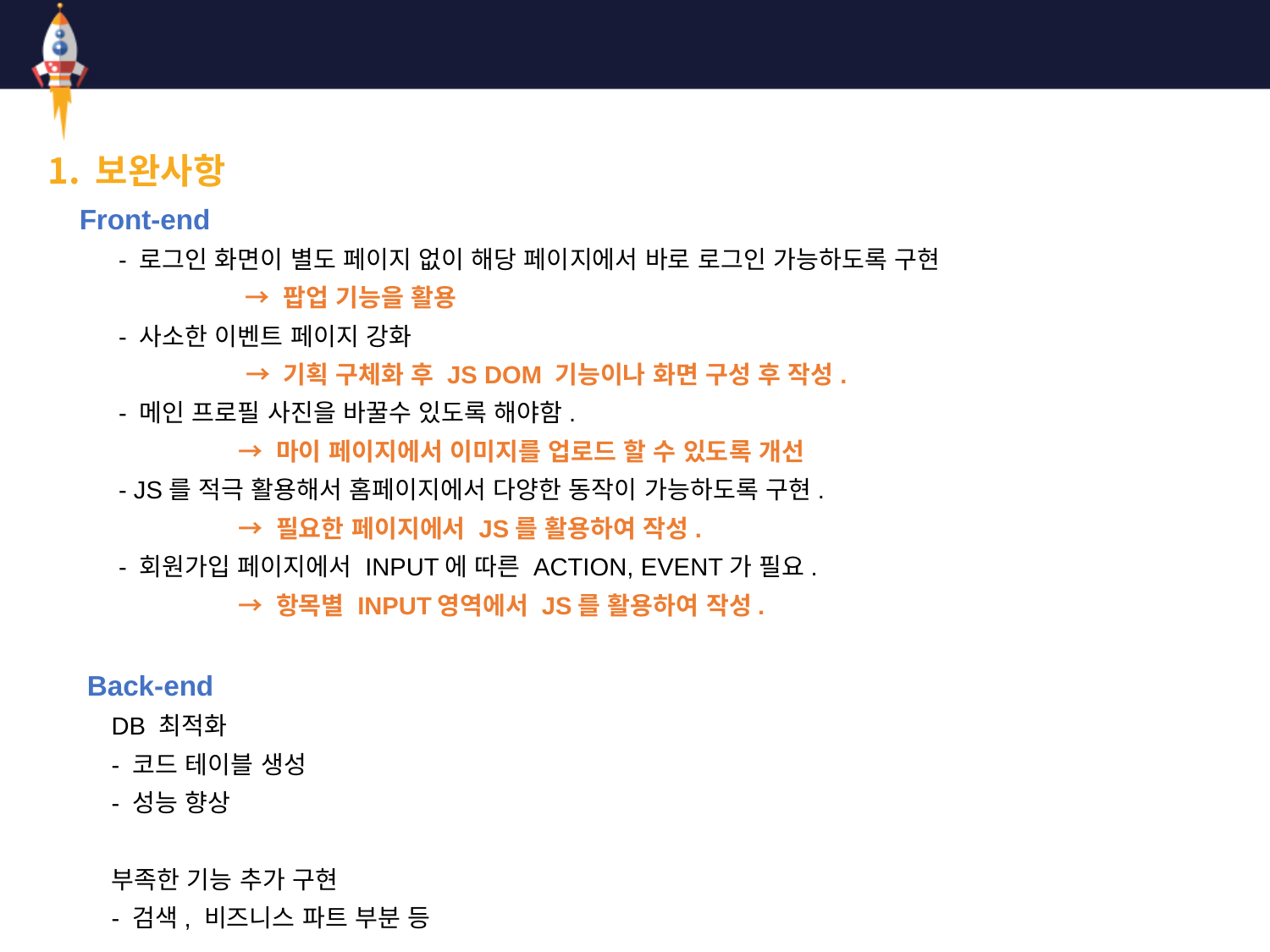

# 보완 및 발전 방향
보완사항
    Front-end
 - 로그인 화면이 별도 페이지 없이 해당 페이지에서 바로 로그인 가능하도록 구현
	 → 팝업 기능을 활용
 - 사소한 이벤트 페이지 강화
	 → 기획 구체화 후 JS DOM 기능이나 화면 구성 후 작성.
 - 메인 프로필 사진을 바꿀수 있도록 해야함.
	→ 마이 페이지에서 이미지를 업로드 할 수 있도록 개선
 - JS를 적극 활용해서 홈페이지에서 다양한 동작이 가능하도록 구현.
	→ 필요한 페이지에서 JS를 활용하여 작성.
 - 회원가입 페이지에서 INPUT에 따른 ACTION, EVENT가 필요.
	→ 항목별 INPUT영역에서 JS를 활용하여 작성.

     Back-end
DB 최적화
- 코드 테이블 생성
- 성능 향상

부족한 기능 추가 구현
- 검색, 비즈니스 파트 부분 등